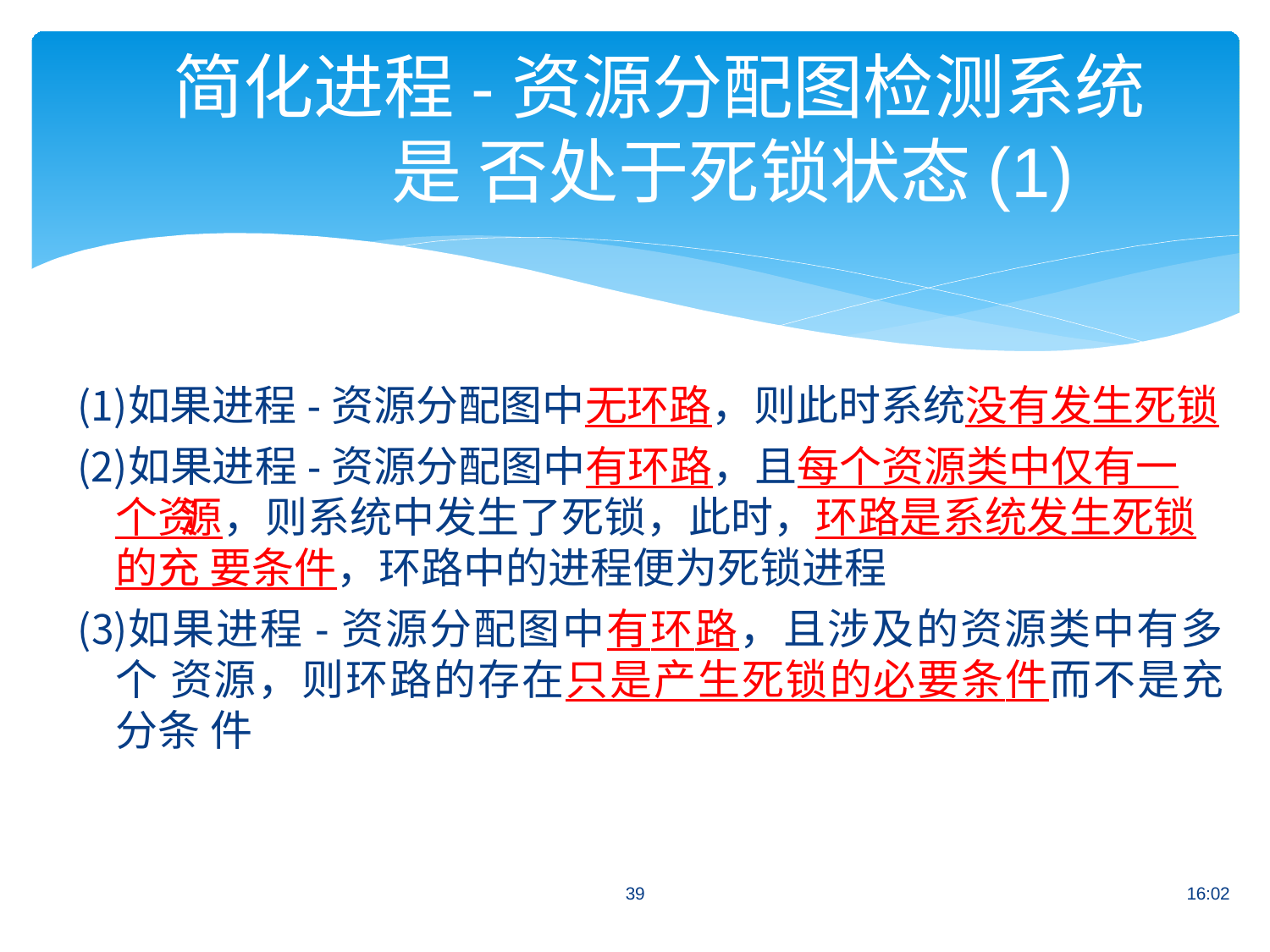

# 简化进程-资源分配图检测系统是 否处于死锁状态(1)
如果进程-资源分配图中无环路，则此时系统没有发生死锁
如果进程-资源分配图中有环路，且每个资源类中仅有一个资 源，则系统中发生了死锁，此时，环路是系统发生死锁的充 要条件，环路中的进程便为死锁进程
如果进程-资源分配图中有环路，且涉及的资源类中有多个 资源，则环路的存在只是产生死锁的必要条件而不是充分条 件

39
16:02